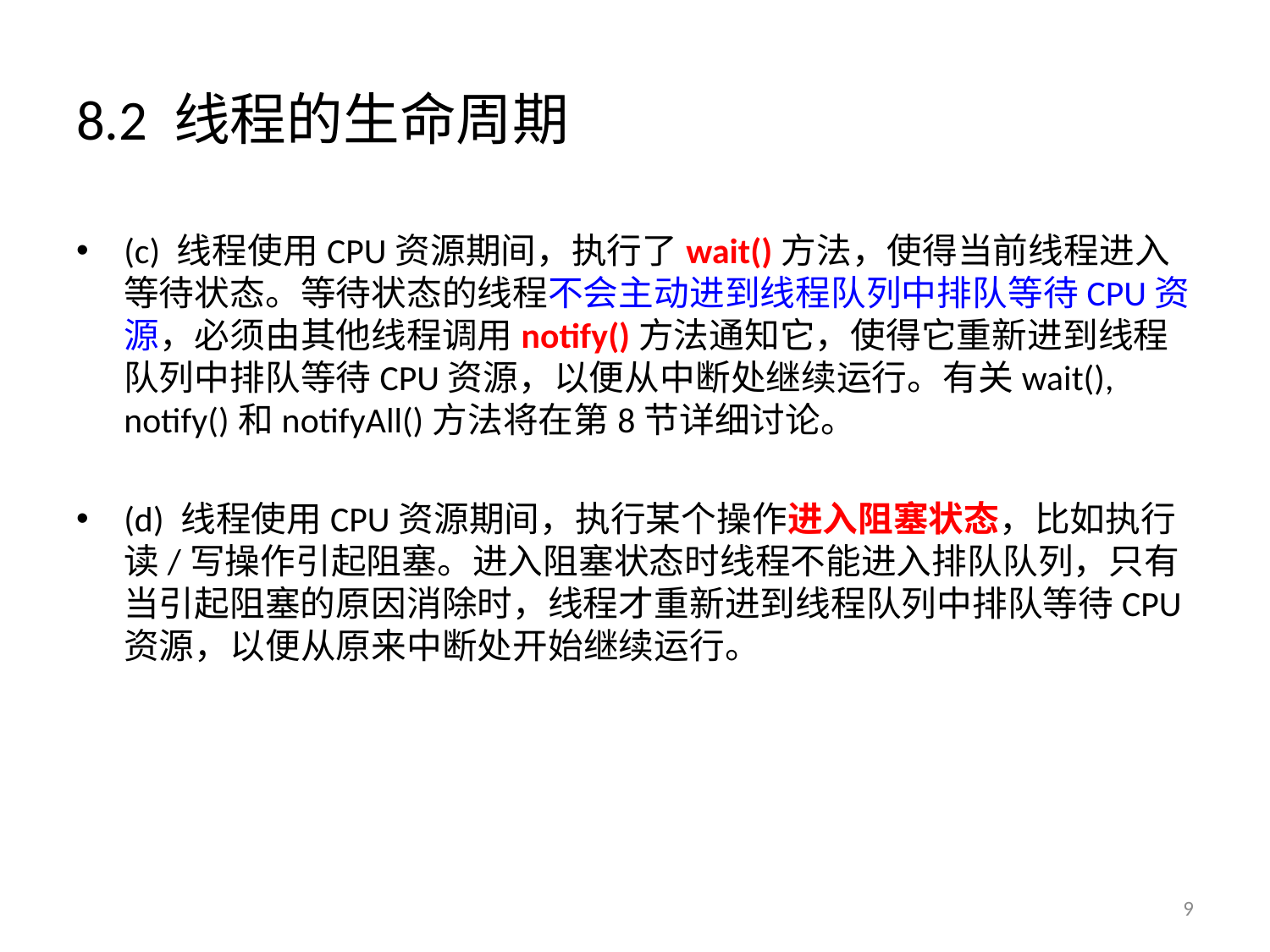

# 8.2 线程的生命周期
(c) 线程使用CPU资源期间，执行了wait()方法，使得当前线程进入等待状态。等待状态的线程不会主动进到线程队列中排队等待CPU资源，必须由其他线程调用notify()方法通知它，使得它重新进到线程队列中排队等待CPU资源，以便从中断处继续运行。有关wait(), notify()和notifyAll()方法将在第8节详细讨论。

(d) 线程使用CPU资源期间，执行某个操作进入阻塞状态，比如执行读/写操作引起阻塞。进入阻塞状态时线程不能进入排队队列，只有当引起阻塞的原因消除时，线程才重新进到线程队列中排队等待CPU资源，以便从原来中断处开始继续运行。

9